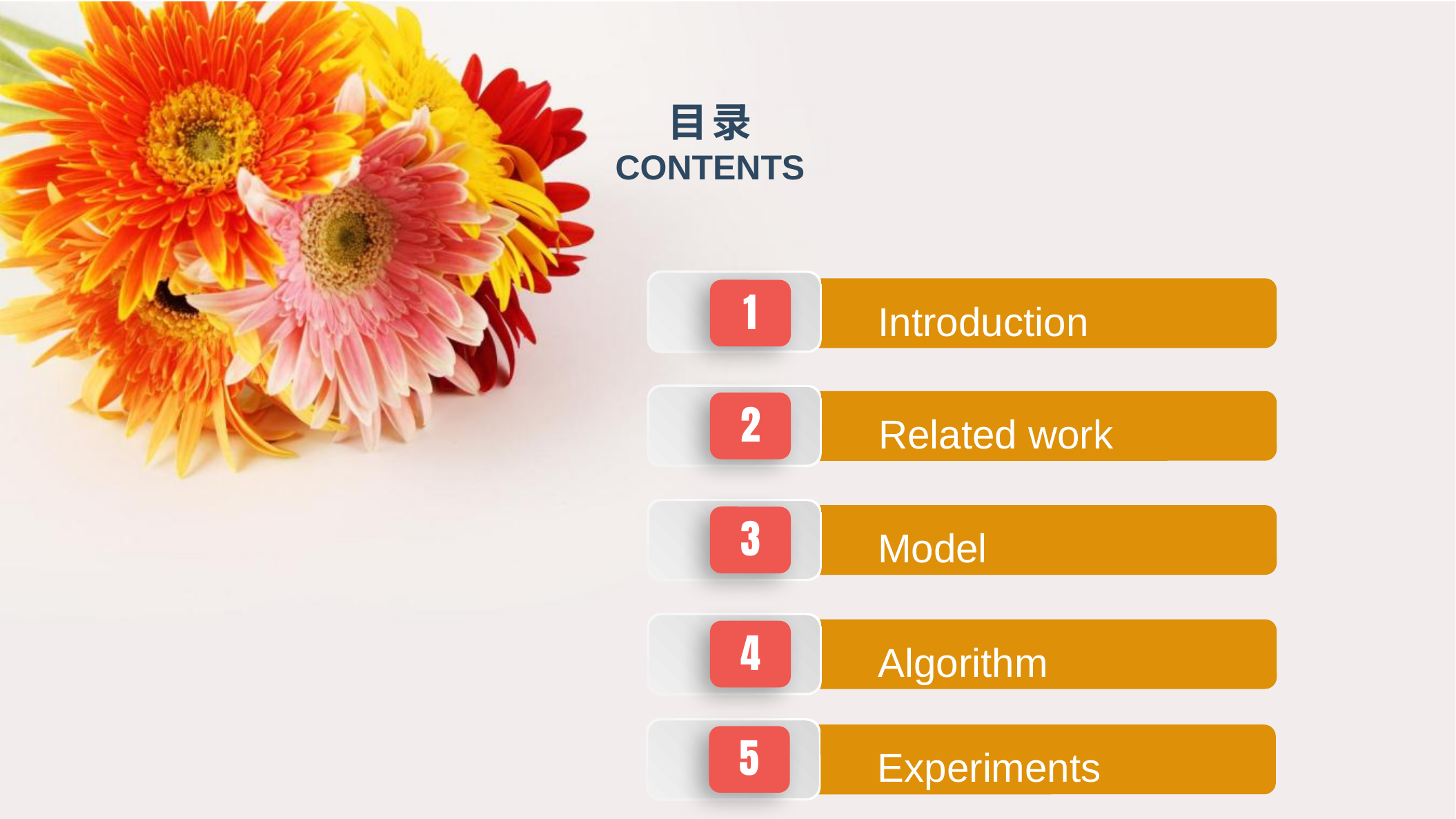

目录
contents

1
Introduction

2
Related work

3
Model

4
Algorithm

5
Experiments